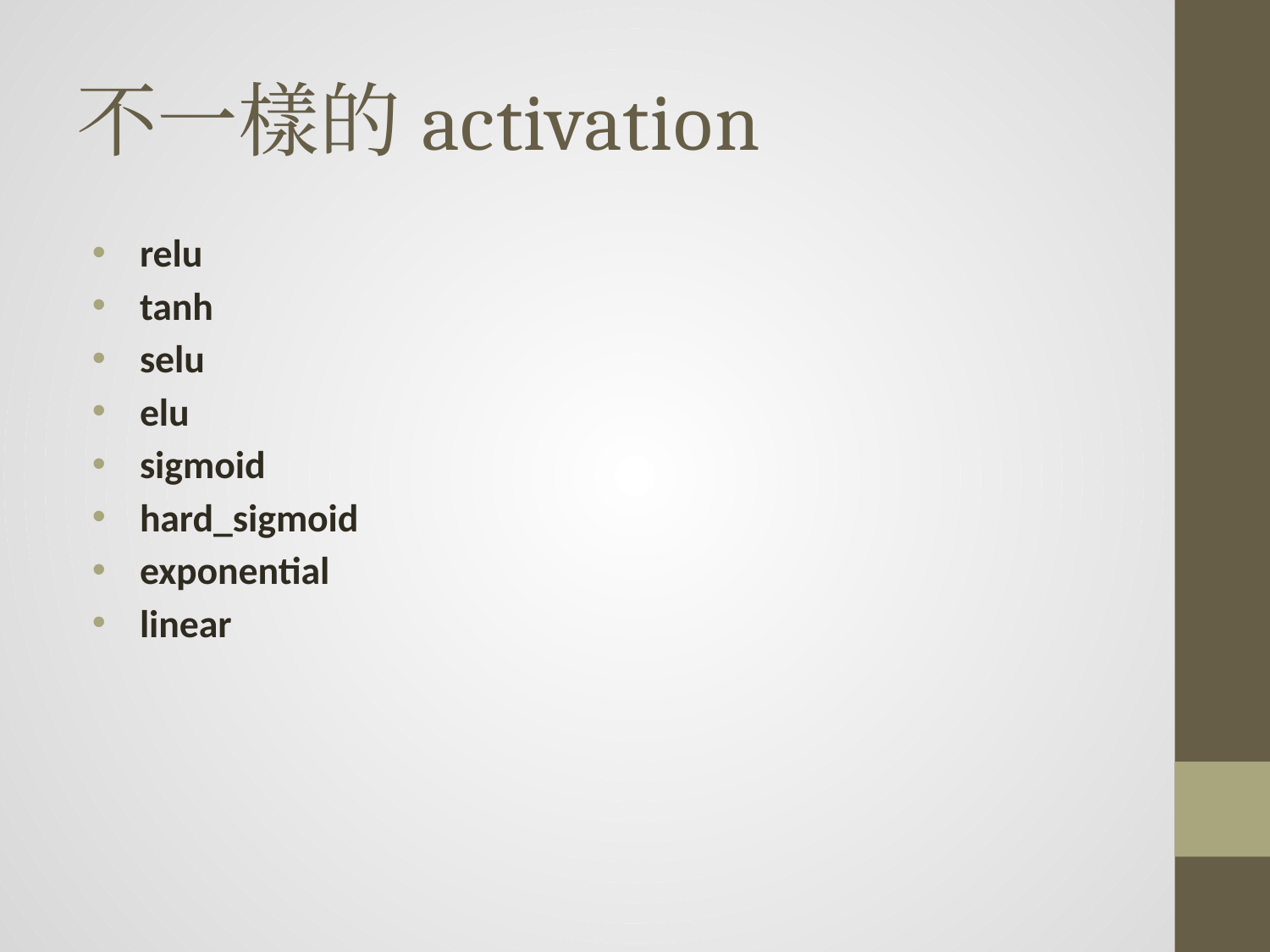

# 不一樣的activation
relu
tanh
selu
elu
sigmoid
hard_sigmoid
exponential
linear